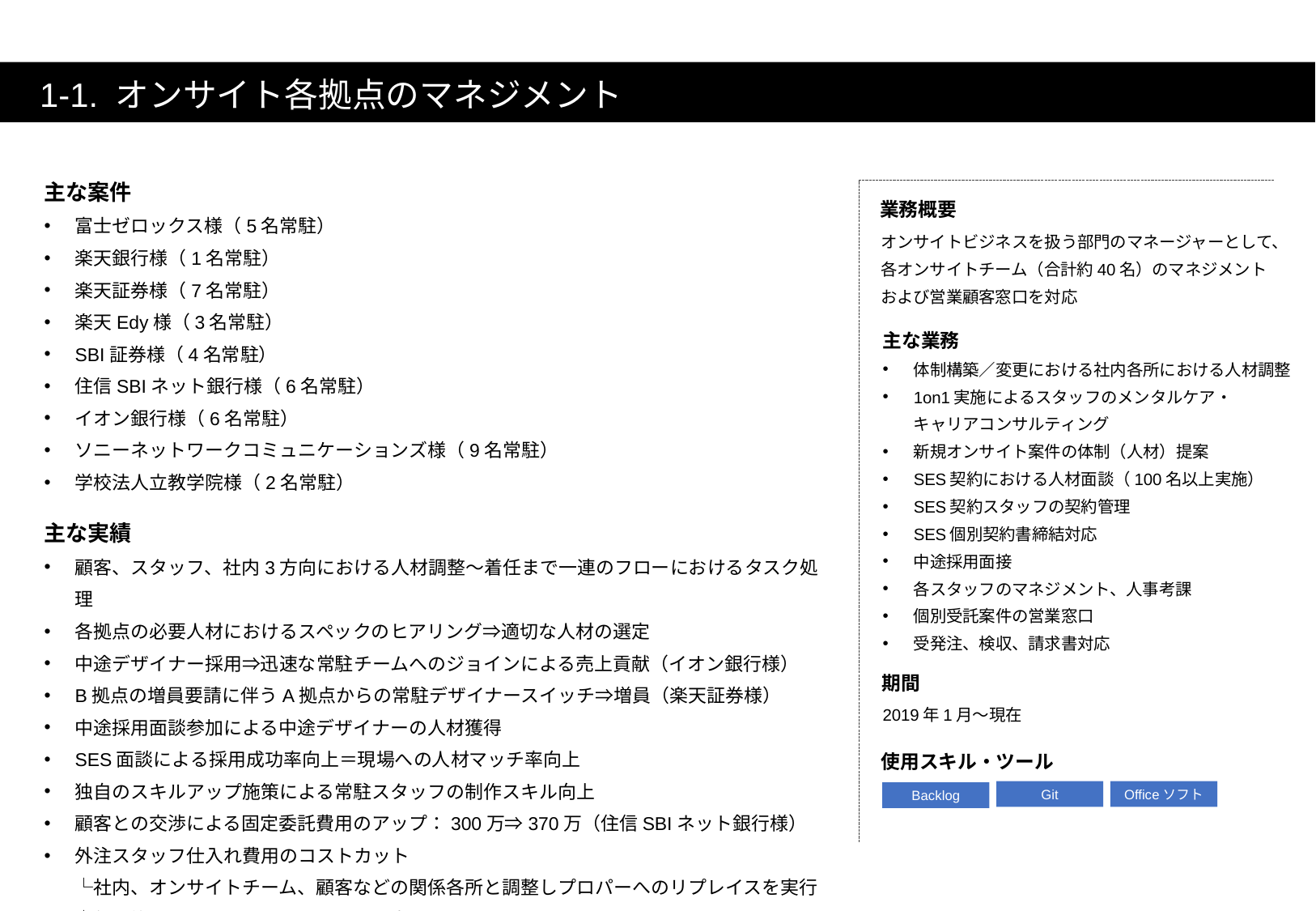

1-1. オンサイト各拠点のマネジメント
主な案件
富士ゼロックス様（5名常駐）
楽天銀行様（1名常駐）
楽天証券様（7名常駐）
楽天Edy様（3名常駐）
SBI証券様（4名常駐）
住信SBIネット銀行様（6名常駐）
イオン銀行様（6名常駐）
ソニーネットワークコミュニケーションズ様（9名常駐）
学校法人立教学院様（2名常駐）

業務概要
オンサイトビジネスを扱う部門のマネージャーとして、
各オンサイトチーム（合計約40名）のマネジメント
および営業顧客窓口を対応
主な業務
体制構築／変更における社内各所における人材調整
1on1実施によるスタッフのメンタルケア・
キャリアコンサルティング
新規オンサイト案件の体制（人材）提案
SES契約における人材面談（100名以上実施）
SES契約スタッフの契約管理
SES個別契約書締結対応
中途採用面接
各スタッフのマネジメント、人事考課
個別受託案件の営業窓口
受発注、検収、請求書対応
主な実績
顧客、スタッフ、社内3方向における人材調整～着任まで一連のフローにおけるタスク処理
各拠点の必要人材におけるスペックのヒアリング⇒適切な人材の選定
中途デザイナー採用⇒迅速な常駐チームへのジョインによる売上貢献（イオン銀行様）
B拠点の増員要請に伴うA拠点からの常駐デザイナースイッチ⇒増員（楽天証券様）
中途採用面談参加による中途デザイナーの人材獲得
SES面談による採用成功率向上＝現場への人材マッチ率向上
独自のスキルアップ施策による常駐スタッフの制作スキル向上
顧客との交渉による固定委託費用のアップ：300万⇒370万（住信SBIネット銀行様）
外注スタッフ仕入れ費用のコストカット
└社内、オンサイトチーム、顧客などの関係各所と調整しプロパーへのリプレイスを実行└年間約3,000万円のコストカットを実現
期間
2019年1月～現在
使用スキル・ツール
Git
Officeソフト
Backlog